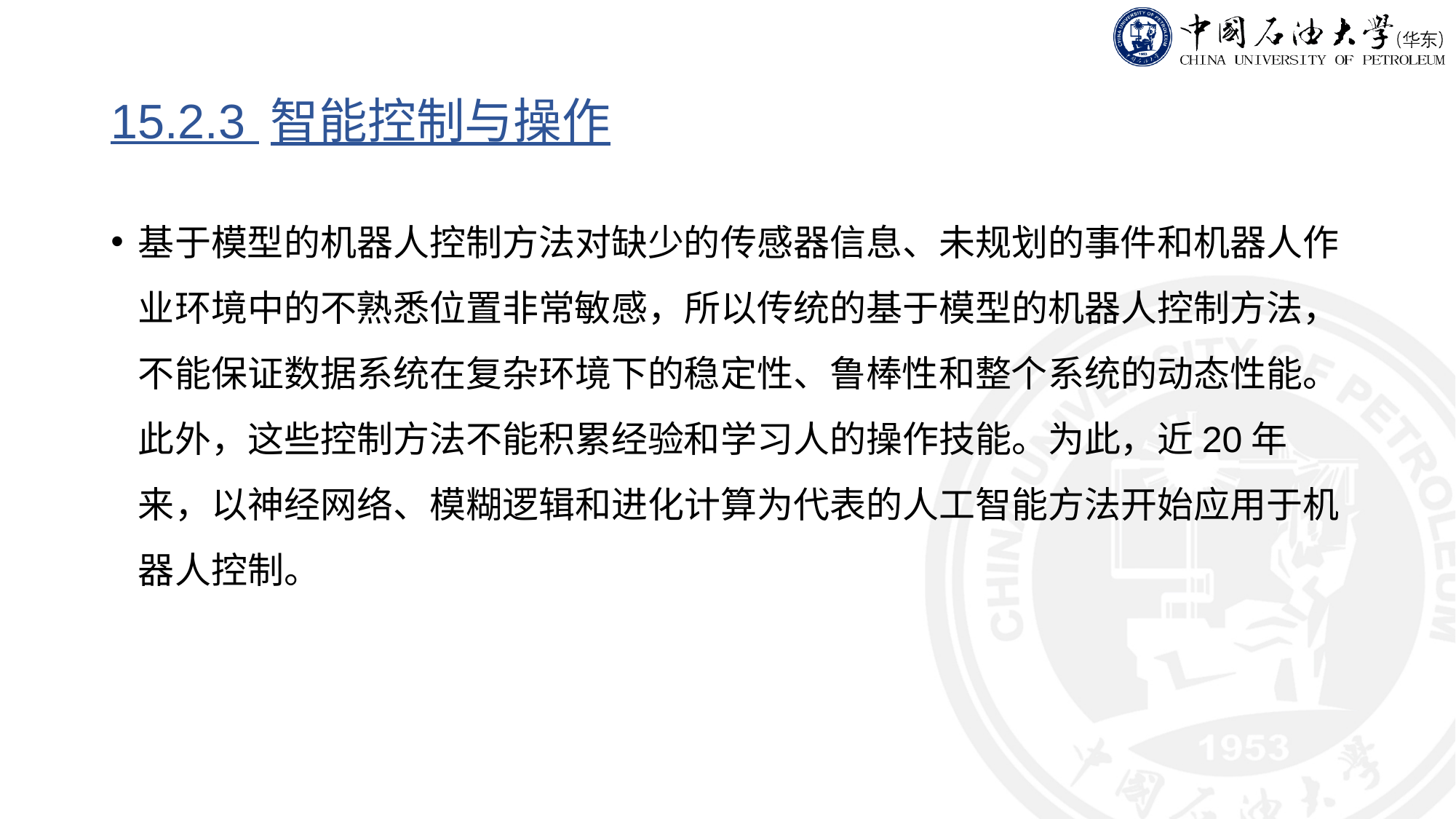

# 15.2.3 智能控制与操作
基于模型的机器人控制方法对缺少的传感器信息、未规划的事件和机器人作业环境中的不熟悉位置非常敏感，所以传统的基于模型的机器人控制方法，不能保证数据系统在复杂环境下的稳定性、鲁棒性和整个系统的动态性能。此外，这些控制方法不能积累经验和学习人的操作技能。为此，近20年来，以神经网络、模糊逻辑和进化计算为代表的人工智能方法开始应用于机器人控制。